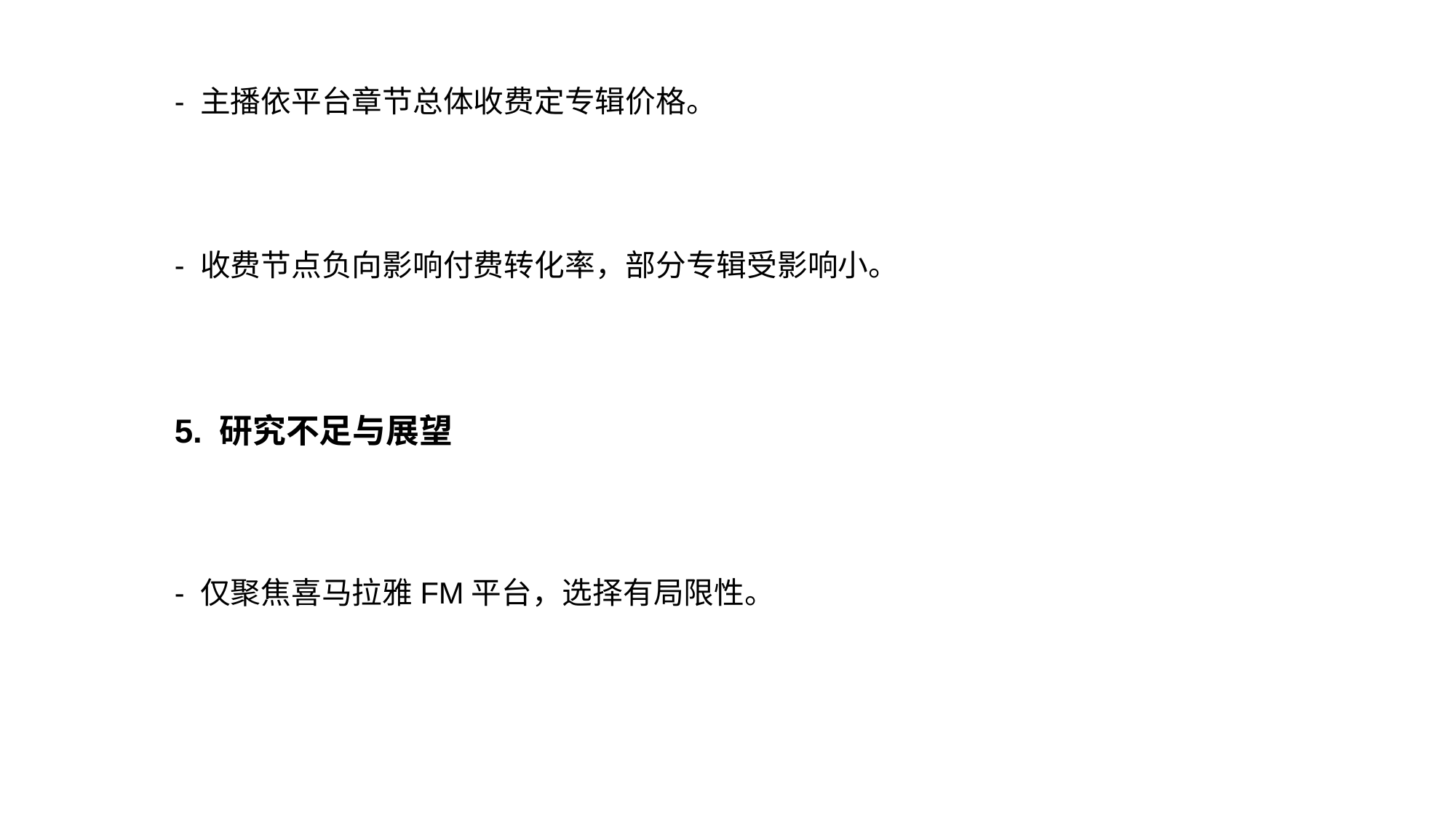

- 主播依平台章节总体收费定专辑价格。

- 收费节点负向影响付费转化率，部分专辑受影响小。
5. 研究不足与展望
- 仅聚焦喜马拉雅FM平台，选择有局限性。